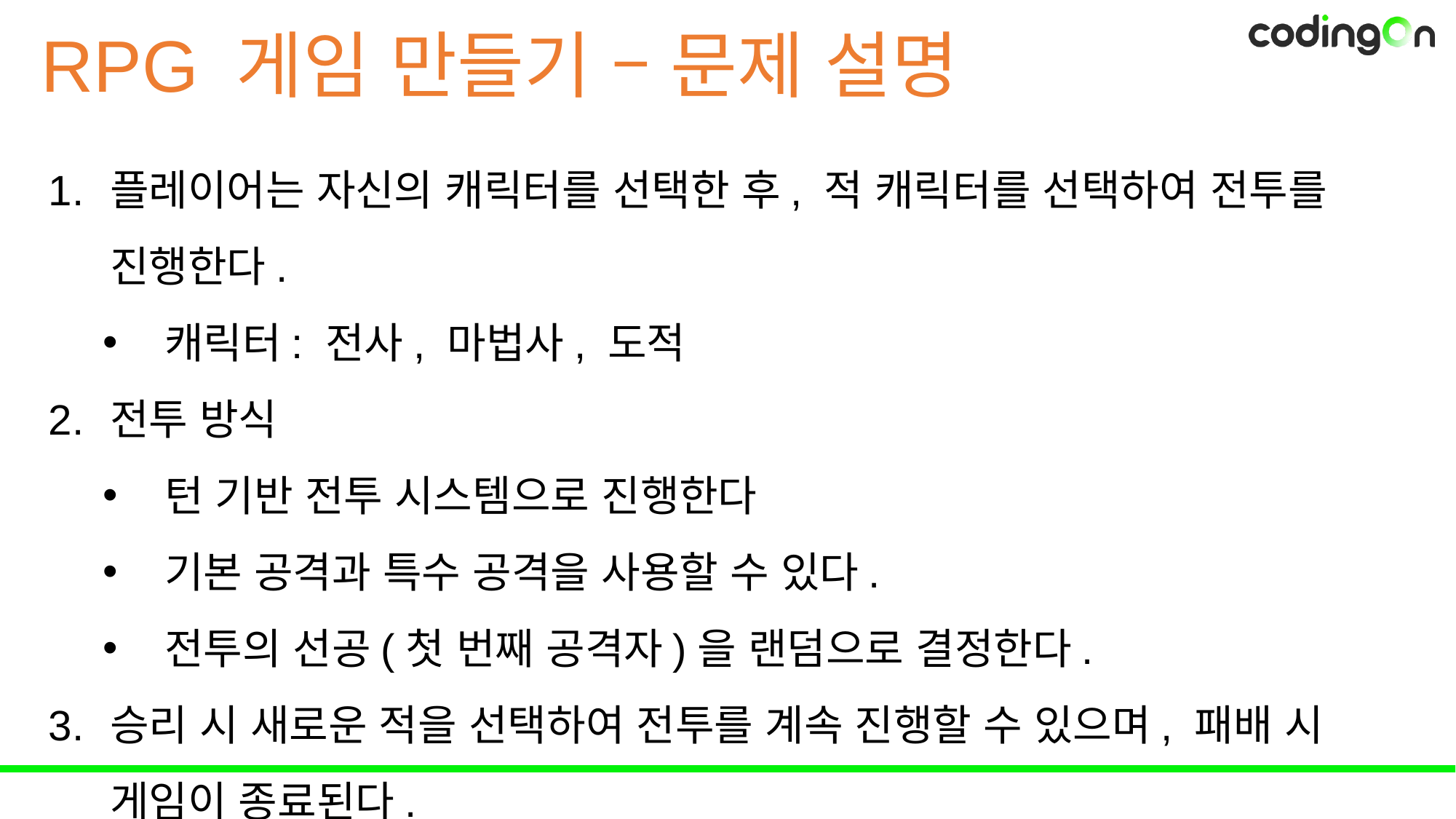

RPG 게임 만들기 – 문제 설명
플레이어는 자신의 캐릭터를 선택한 후, 적 캐릭터를 선택하여 전투를 진행한다.
캐릭터: 전사, 마법사, 도적
전투 방식
턴 기반 전투 시스템으로 진행한다
기본 공격과 특수 공격을 사용할 수 있다.
전투의 선공(첫 번째 공격자)을 랜덤으로 결정한다.
승리 시 새로운 적을 선택하여 전투를 계속 진행할 수 있으며, 패배 시 게임이 종료된다.